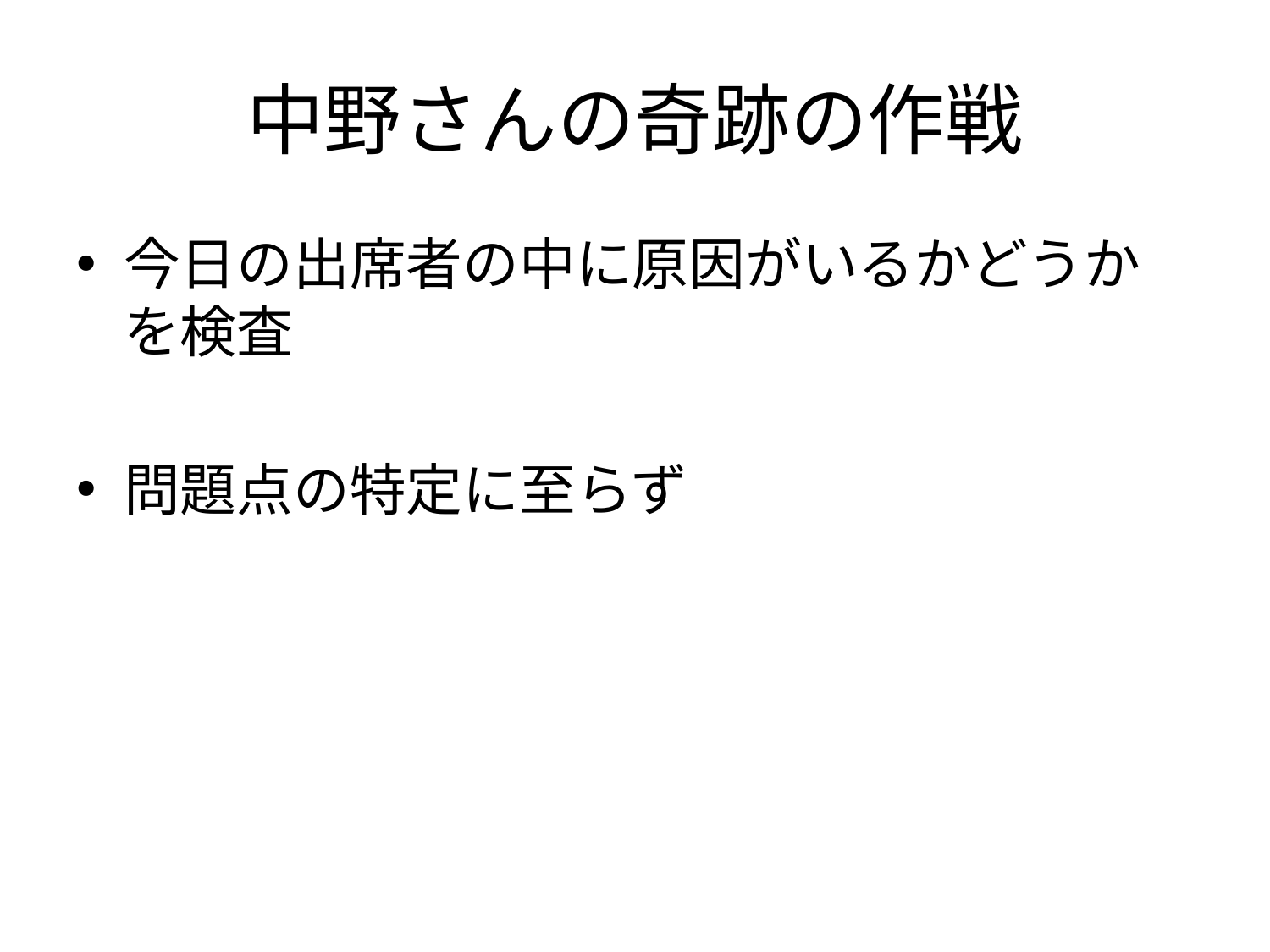

# 中野さんの奇跡の作戦
今日の出席者の中に原因がいるかどうかを検査

問題点の特定に至らず